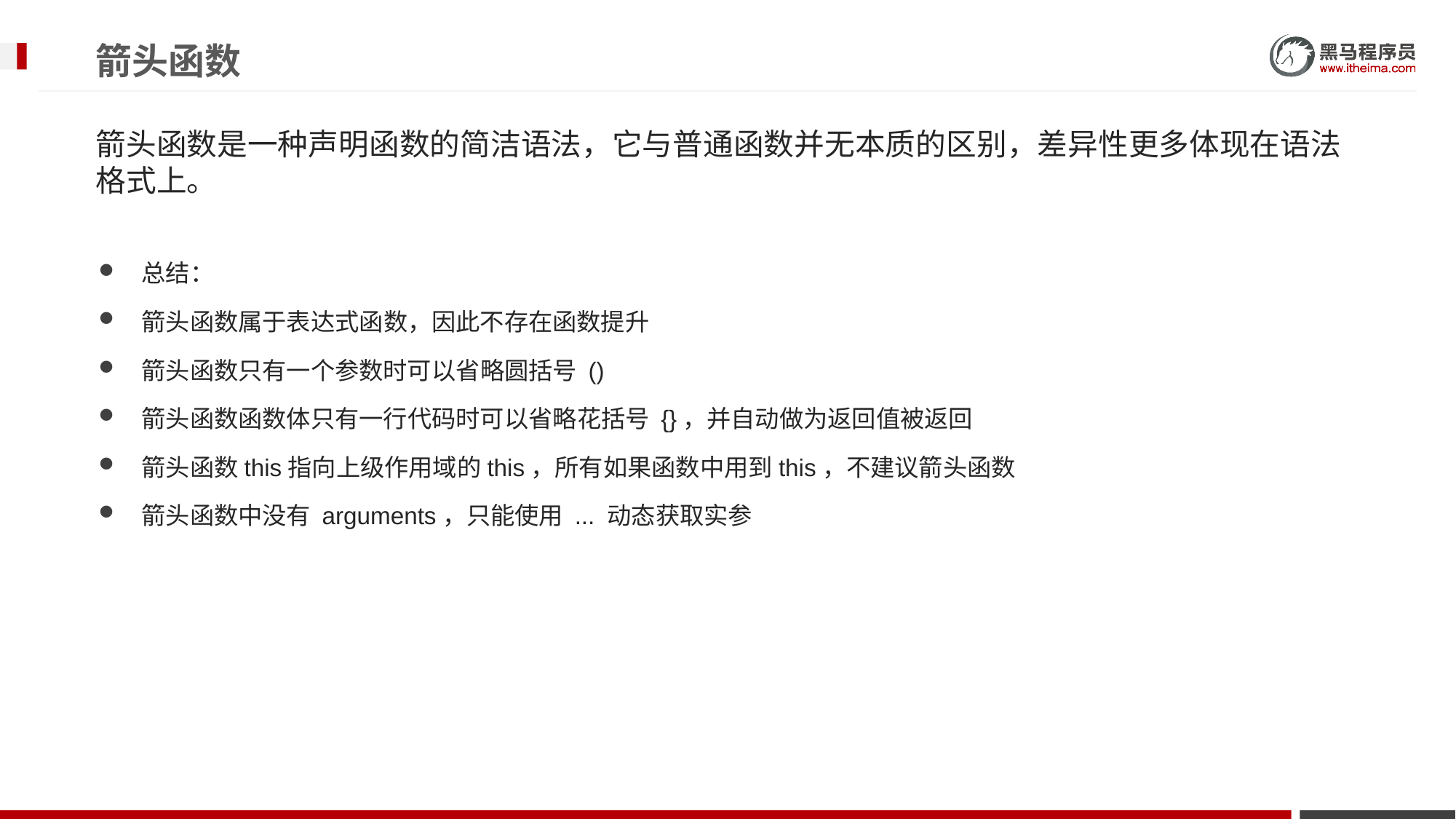

# 箭头函数
箭头函数是一种声明函数的简洁语法，它与普通函数并无本质的区别，差异性更多体现在语法格式上。
总结：
箭头函数属于表达式函数，因此不存在函数提升
箭头函数只有一个参数时可以省略圆括号 ()
箭头函数函数体只有一行代码时可以省略花括号 {}，并自动做为返回值被返回
箭头函数this指向上级作用域的this，所有如果函数中用到this，不建议箭头函数
箭头函数中没有 arguments，只能使用 ... 动态获取实参